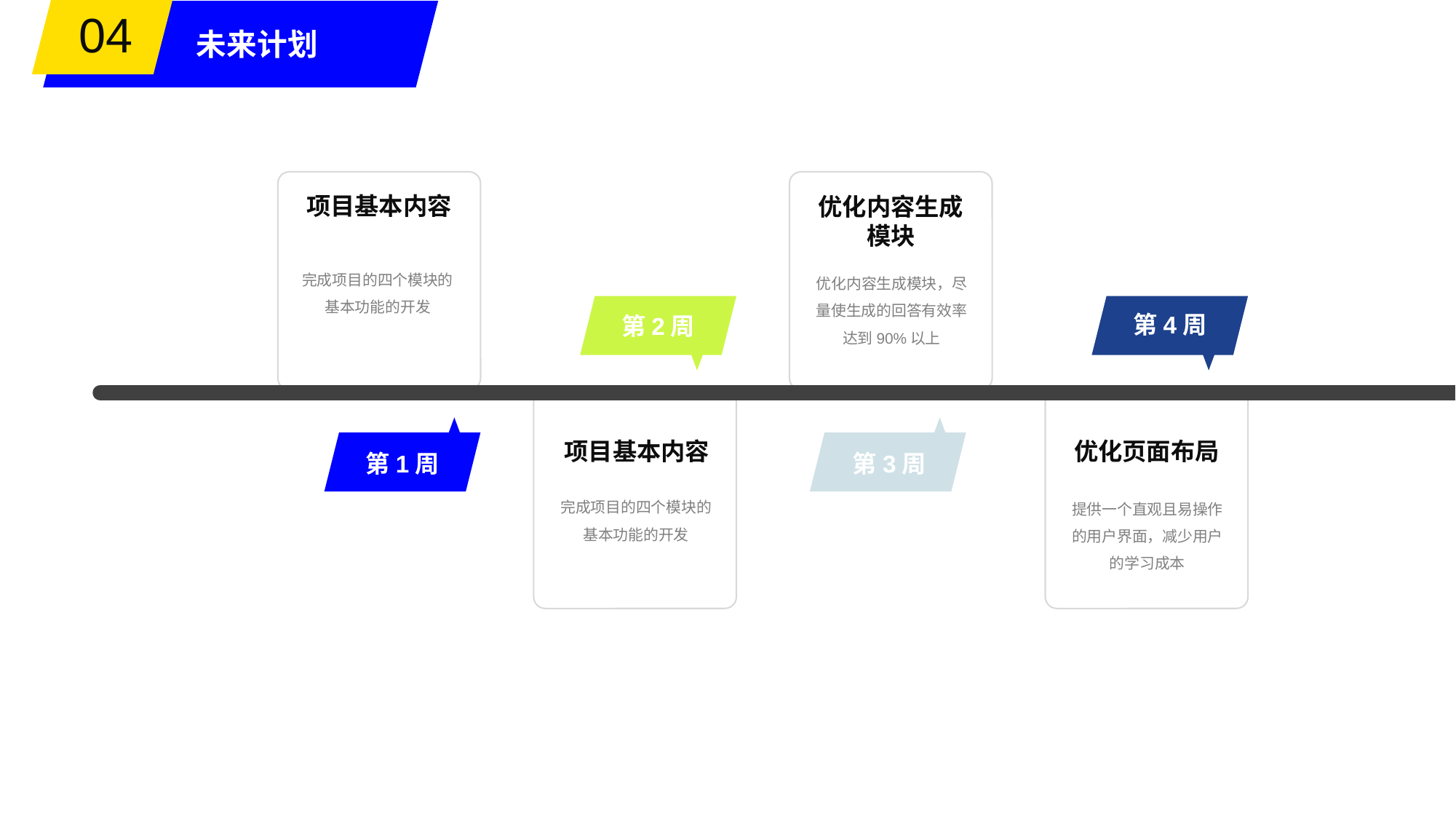

04
未来计划

项目基本内容
完成项目的四个模块的基本功能的开发

优化内容生成模块
优化内容生成模块，尽量使生成的回答有效率达到90%以上

第2周

第4周

项目基本内容
完成项目的四个模块的基本功能的开发

优化页面布局
提供一个直观且易操作的用户界面，减少用户的学习成本

第1周

第3周